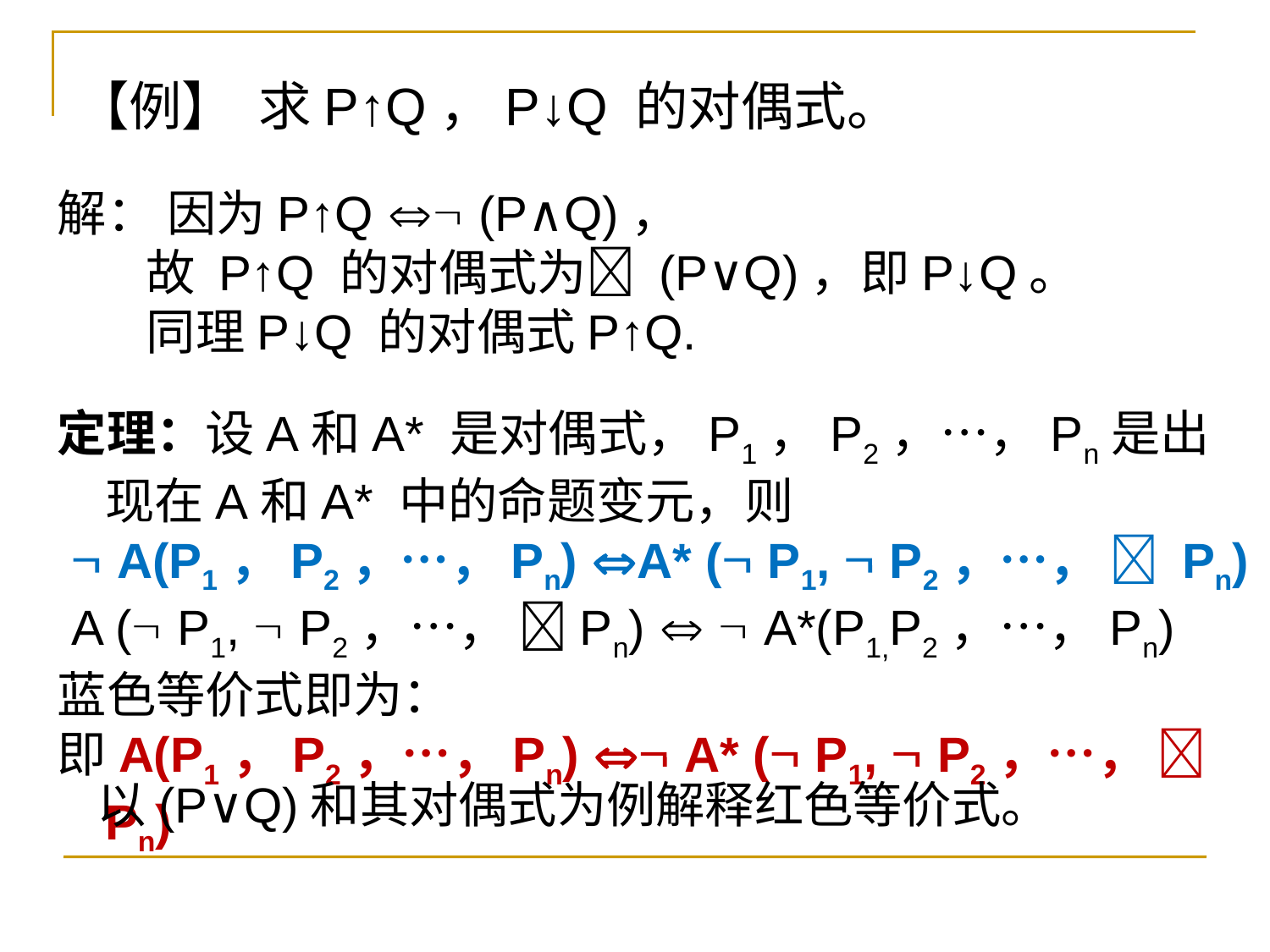

【例】  求P↑Q，P↓Q 的对偶式。
解： 因为P↑Q ⇔¬ (P∧Q)，
       故 P↑Q 的对偶式为¬ (P∨Q)，即P↓Q。
       同理P↓Q 的对偶式P↑Q.
定理：设A和A* 是对偶式，P1，P2，…，Pn是出现在A和A* 中的命题变元，则
 ¬ A(P1，P2，…，Pn) ⇔A* (¬ P1, ¬ P2，…， ¬ Pn)
 A (¬ P1, ¬ P2，…， ¬Pn) ⇔ ¬ A*(P1,P2，…，Pn)
蓝色等价式即为：
即A(P1，P2，…，Pn) ⇔¬ A* (¬ P1, ¬ P2，…， ¬ Pn)
以(P∨Q)和其对偶式为例解释红色等价式。